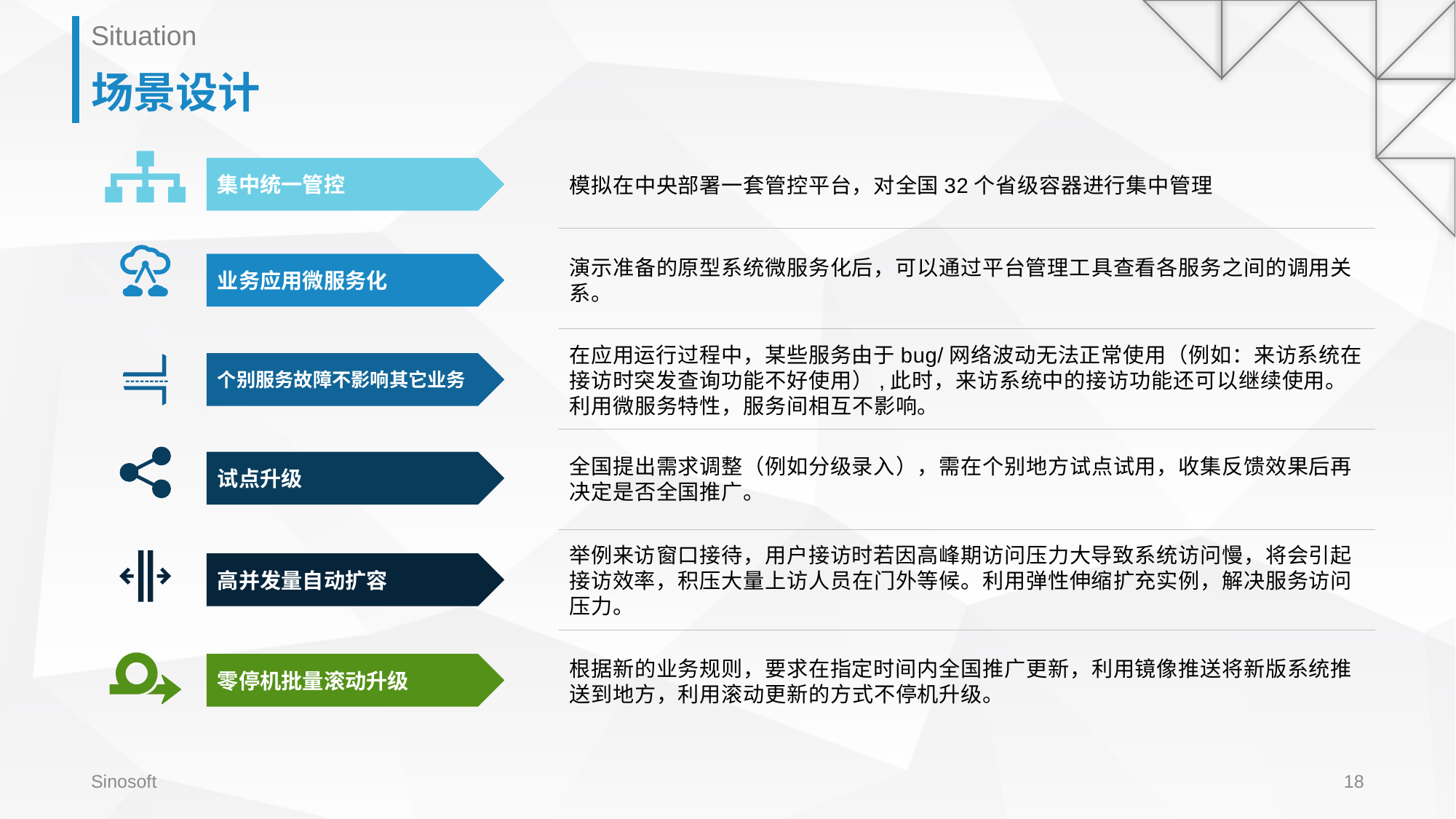

Situation
# 场景设计

集中统一管控
模拟在中央部署一套管控平台，对全国32个省级容器进行集中管理

演示准备的原型系统微服务化后，可以通过平台管理工具查看各服务之间的调用关系。
业务应用微服务化
在应用运行过程中，某些服务由于bug/网络波动无法正常使用（例如：来访系统在接访时突发查询功能不好使用）,此时，来访系统中的接访功能还可以继续使用。利用微服务特性，服务间相互不影响。
个别服务故障不影响其它业务

全国提出需求调整（例如分级录入），需在个别地方试点试用，收集反馈效果后再决定是否全国推广。
试点升级
举例来访窗口接待，用户接访时若因高峰期访问压力大导致系统访问慢，将会引起接访效率，积压大量上访人员在门外等候。利用弹性伸缩扩充实例，解决服务访问压力。

高并发量自动扩容
根据新的业务规则，要求在指定时间内全国推广更新，利用镜像推送将新版系统推送到地方，利用滚动更新的方式不停机升级。

零停机批量滚动升级
Sinosoft
18